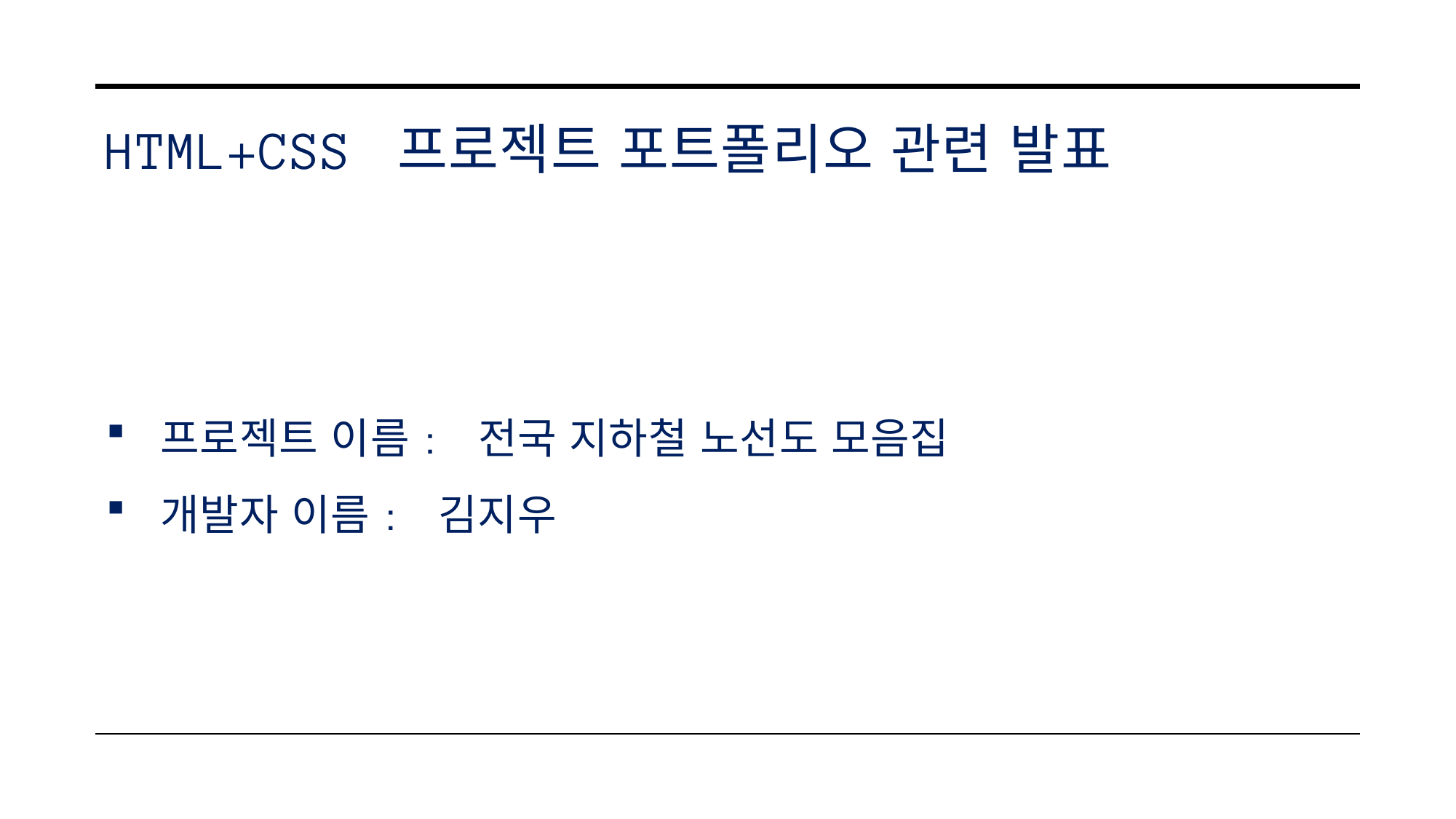

# HTML+CSS 프로젝트 포트폴리오 관련 발표

프로젝트 이름: 전국 지하철 노선도 모음집
개발자 이름: 김지우